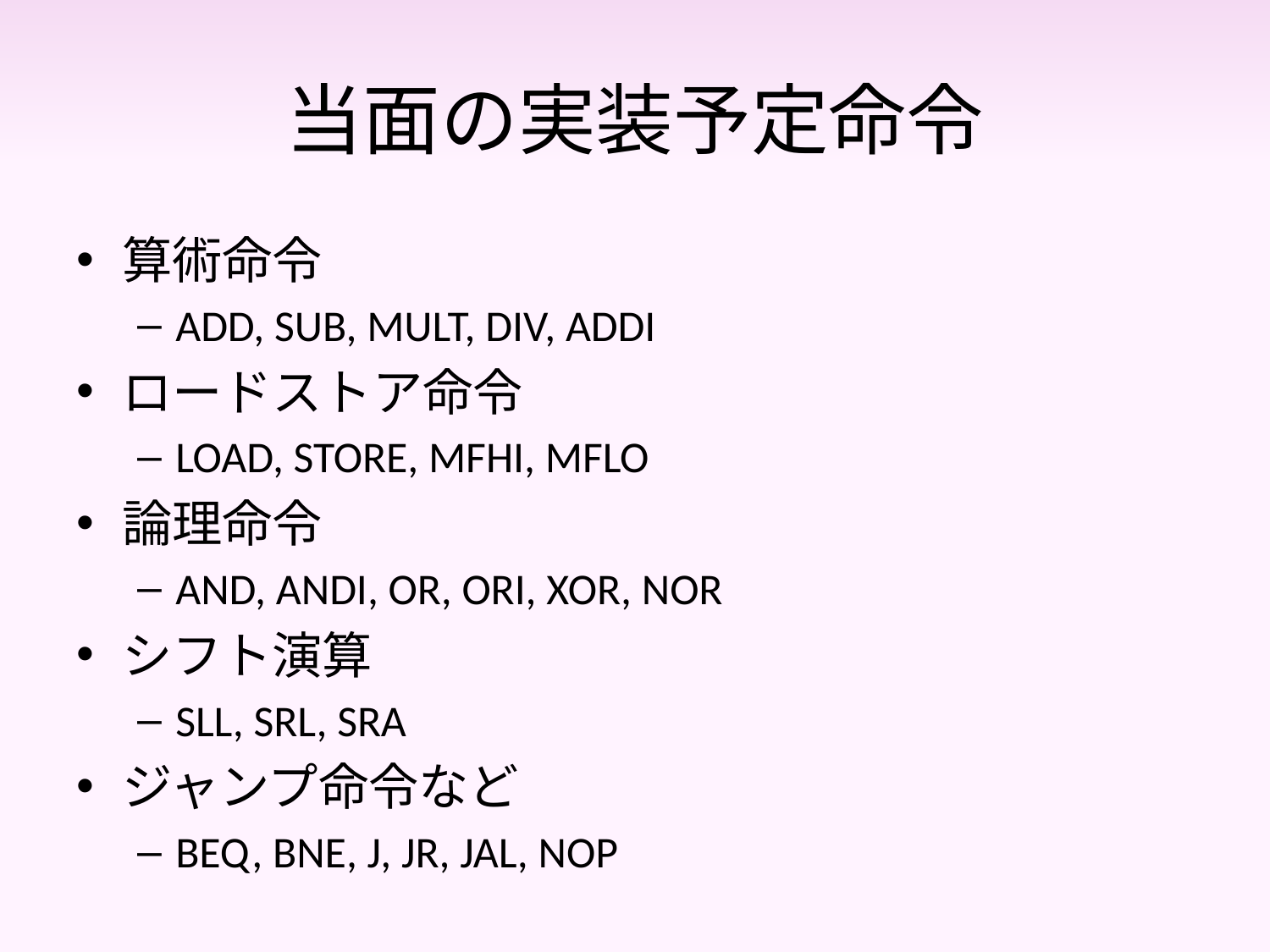

# 当面の実装予定命令
算術命令
ADD, SUB, MULT, DIV, ADDI
ロードストア命令
LOAD, STORE, MFHI, MFLO
論理命令
AND, ANDI, OR, ORI, XOR, NOR
シフト演算
SLL, SRL, SRA
ジャンプ命令など
BEQ, BNE, J, JR, JAL, NOP